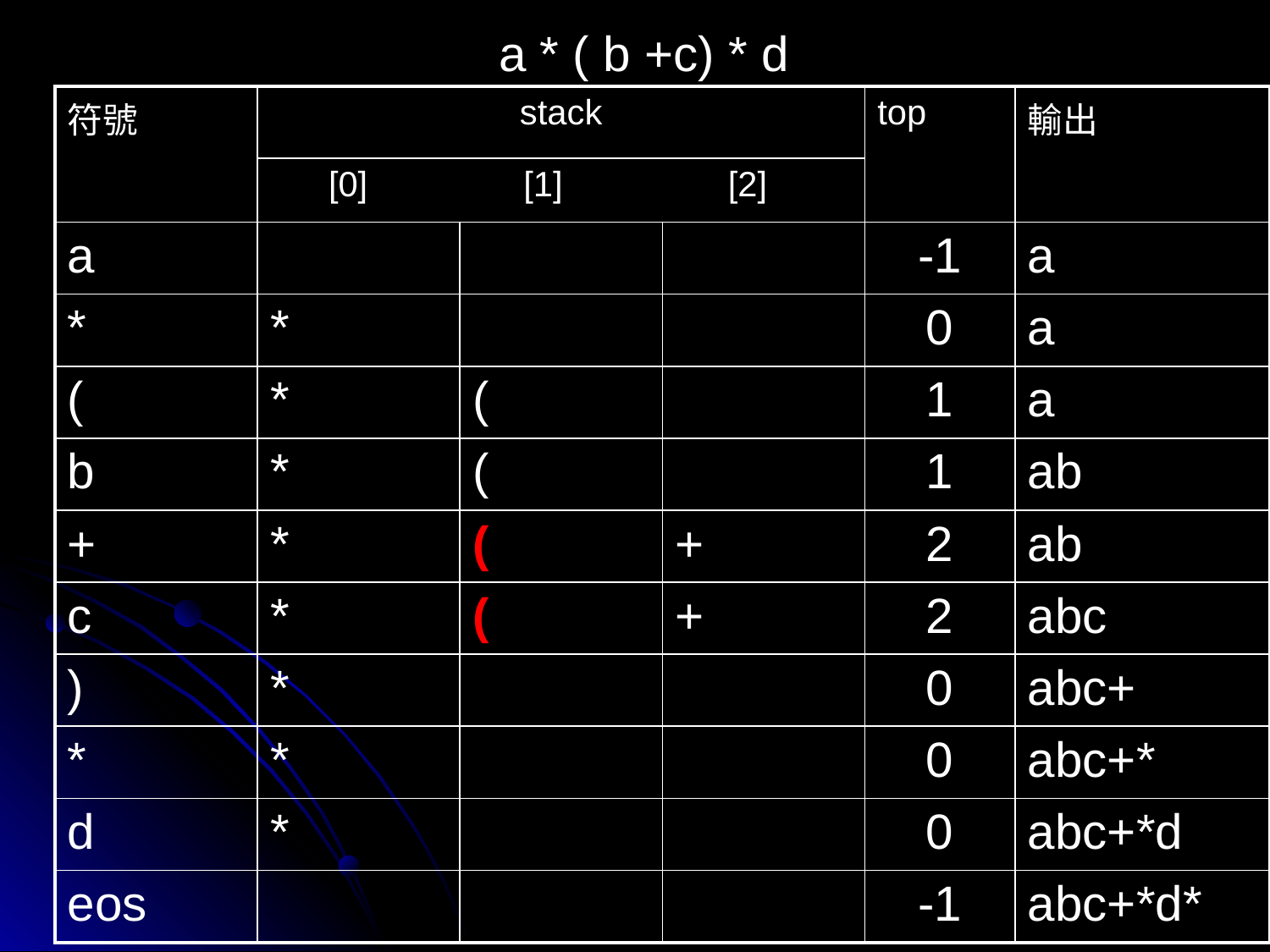

a * ( b +c) * d
| 符號 | stack |  |  | top | 輸出 |
| --- | --- | --- | --- | --- | --- |
|  | [0] [1] [2] |  |  |  |  |
| a |  |  |  | -1 | a |
| \* | \* |  |  | 0 | a |
| ( | \* | ( |  | 1 | a |
| b | \* | ( |  | 1 | ab |
| + | \* | ( | + | 2 | ab |
| c | \* | ( | + | 2 | abc |
| ) | \* |  |  | 0 | abc+ |
| \* | \* |  |  | 0 | abc+\* |
| d | \* |  |  | 0 | abc+\*d |
| eos |  |  |  | -1 | abc+\*d\* |